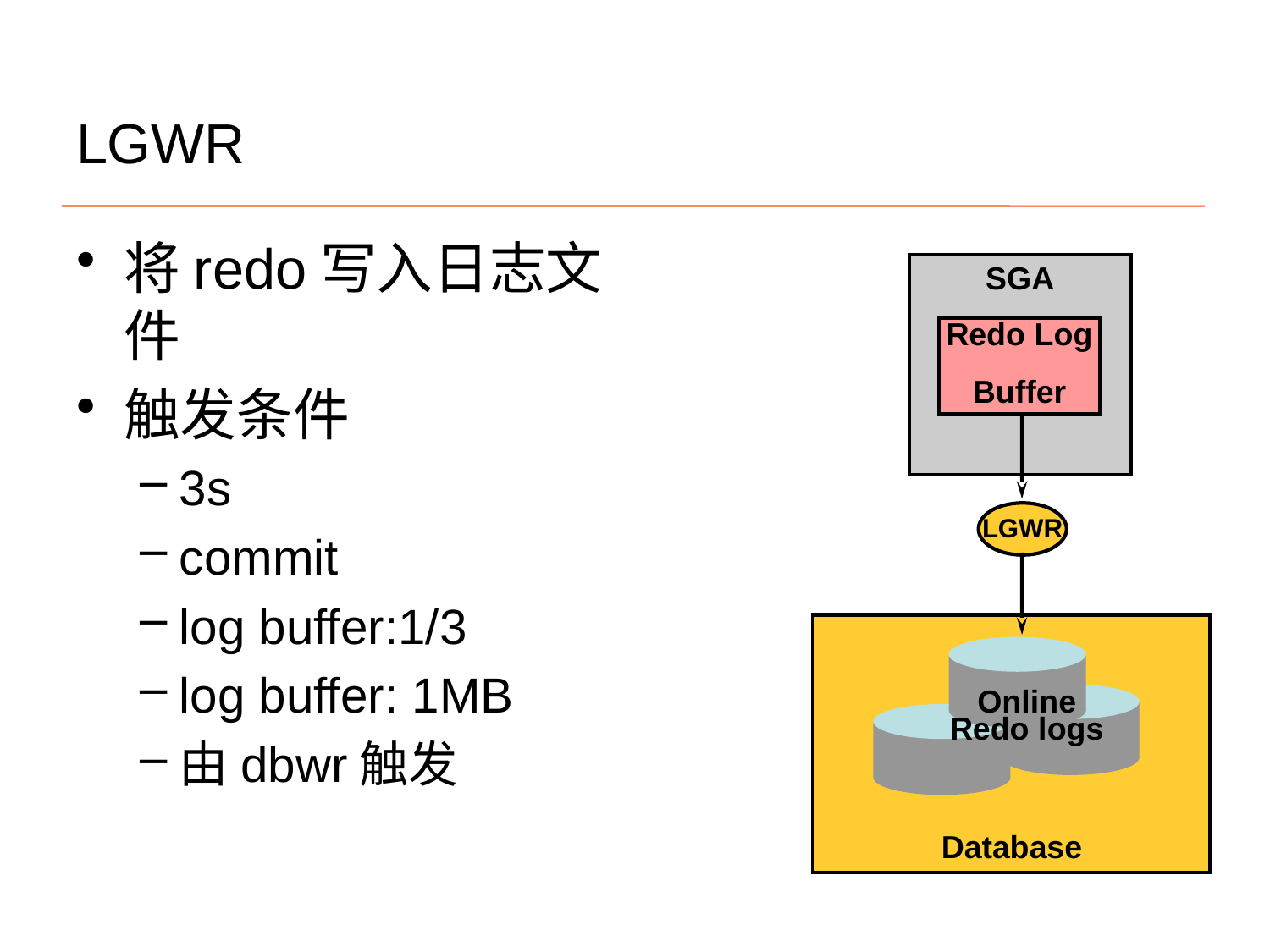

# LGWR
将redo写入日志文件
触发条件
3s
commit
log buffer:1/3
log buffer: 1MB
由dbwr触发
SGA

Redo Log

Buffer

LGWR

Database

Online Redo logs